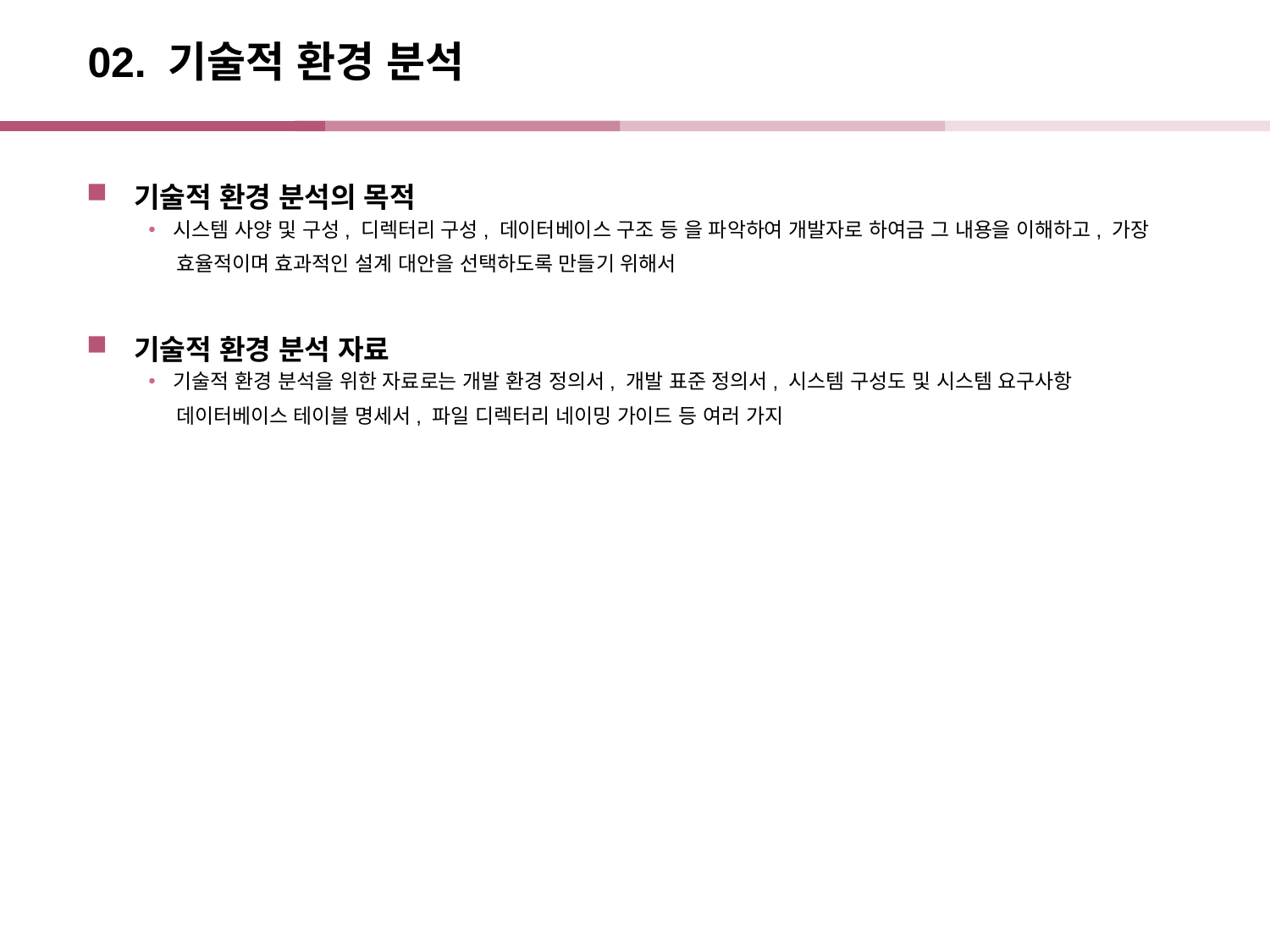

# 02. 기술적 환경 분석
기술적 환경 분석의 목적
시스템 사양 및 구성, 디렉터리 구성, 데이터베이스 구조 등 을 파악하여 개발자로 하여금 그 내용을 이해하고, 가장
    효율적이며 효과적인 설계 대안을 선택하도록 만들기 위해서

기술적 환경 분석 자료
기술적 환경 분석을 위한 자료로는 개발 환경 정의서, 개발 표준 정의서, 시스템 구성도 및 시스템 요구사항
    데이터베이스 테이블 명세서, 파일 디렉터리 네이밍 가이드 등 여러 가지